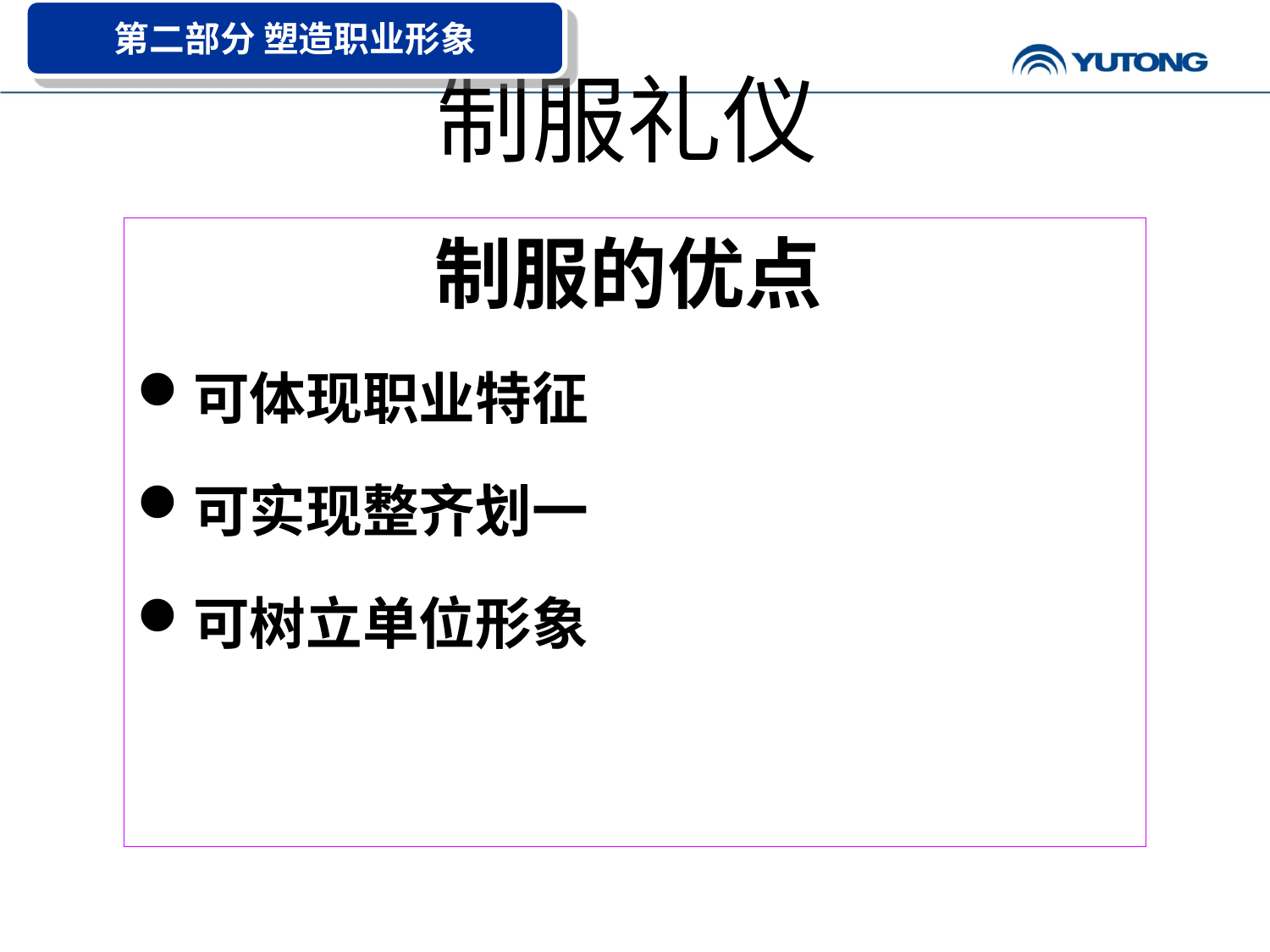

第二部分 塑造职业形象
# 制服礼仪
制服的优点
可体现职业特征
可实现整齐划一
可树立单位形象